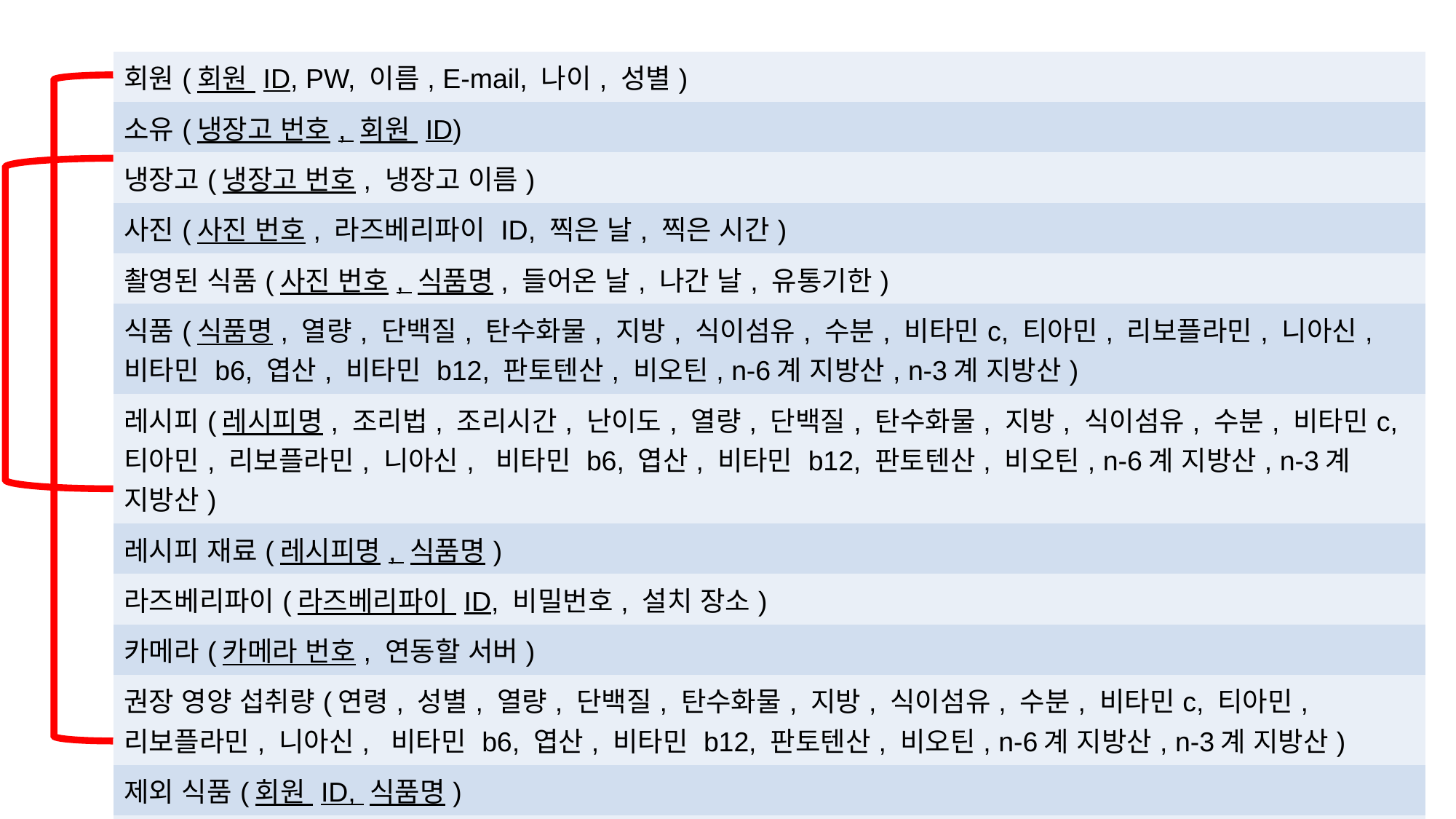

| 회원(회원 ID, PW, 이름, E-mail, 나이, 성별) |
| --- |
| 소유(냉장고 번호, 회원 ID) |
| 냉장고(냉장고 번호, 냉장고 이름) |
| 사진(사진 번호, 라즈베리파이 ID, 찍은 날, 찍은 시간) |
| 촬영된 식품(사진 번호, 식품명, 들어온 날, 나간 날, 유통기한) |
| 식품(식품명, 열량, 단백질, 탄수화물, 지방, 식이섬유, 수분, 비타민c, 티아민, 리보플라민, 니아신, 비타민 b6, 엽산, 비타민 b12, 판토텐산, 비오틴, n-6계 지방산, n-3계 지방산) |
| 레시피(레시피명, 조리법, 조리시간, 난이도, 열량, 단백질, 탄수화물, 지방, 식이섬유, 수분, 비타민c, 티아민, 리보플라민, 니아신, 비타민 b6, 엽산, 비타민 b12, 판토텐산, 비오틴, n-6계 지방산, n-3계 지방산) |
| 레시피 재료(레시피명, 식품명) |
| 라즈베리파이(라즈베리파이 ID, 비밀번호, 설치 장소) |
| 카메라(카메라 번호, 연동할 서버) |
| 권장 영양 섭취량(연령, 성별, 열량, 단백질, 탄수화물, 지방, 식이섬유, 수분, 비타민c, 티아민, 리보플라민, 니아신, 비타민 b6, 엽산, 비타민 b12, 판토텐산, 비오틴, n-6계 지방산, n-3계 지방산) |
| 제외 식품(회원 ID, 식품명) |
| 제외 레시피(회원 ID, 레시피명) |
| 설정(회원 ID, 유통기한 초과, 알림, 식사시간(5개), 레시피 난이도 쉬움, 보통, 어려움, 조리 시간) |

일대일 대응으로 하나로 합칠 테이블